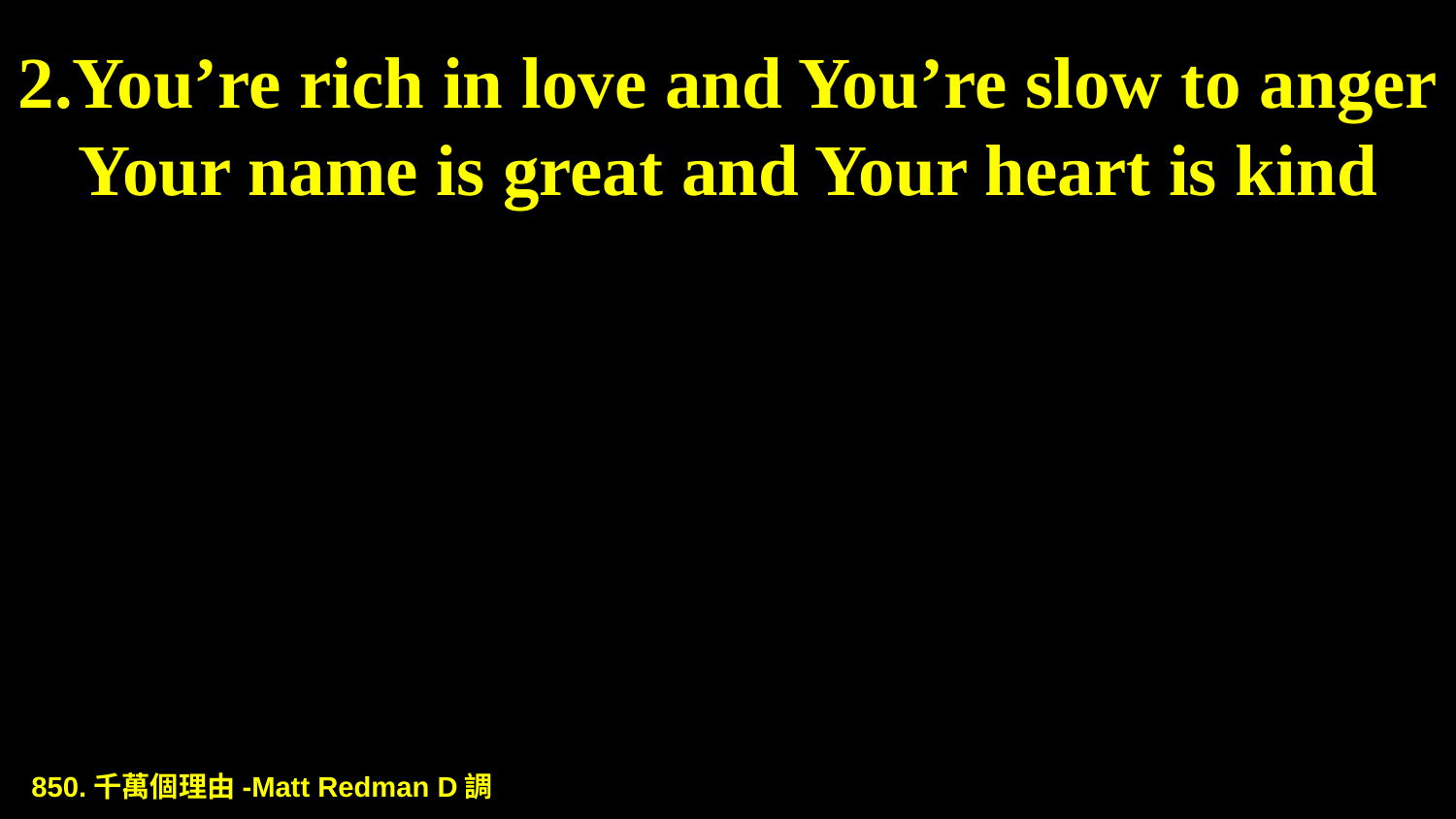

# 2.You’re rich in love and You’re slow to anger Your name is great and Your heart is kind
850.千萬個理由-Matt Redman D調